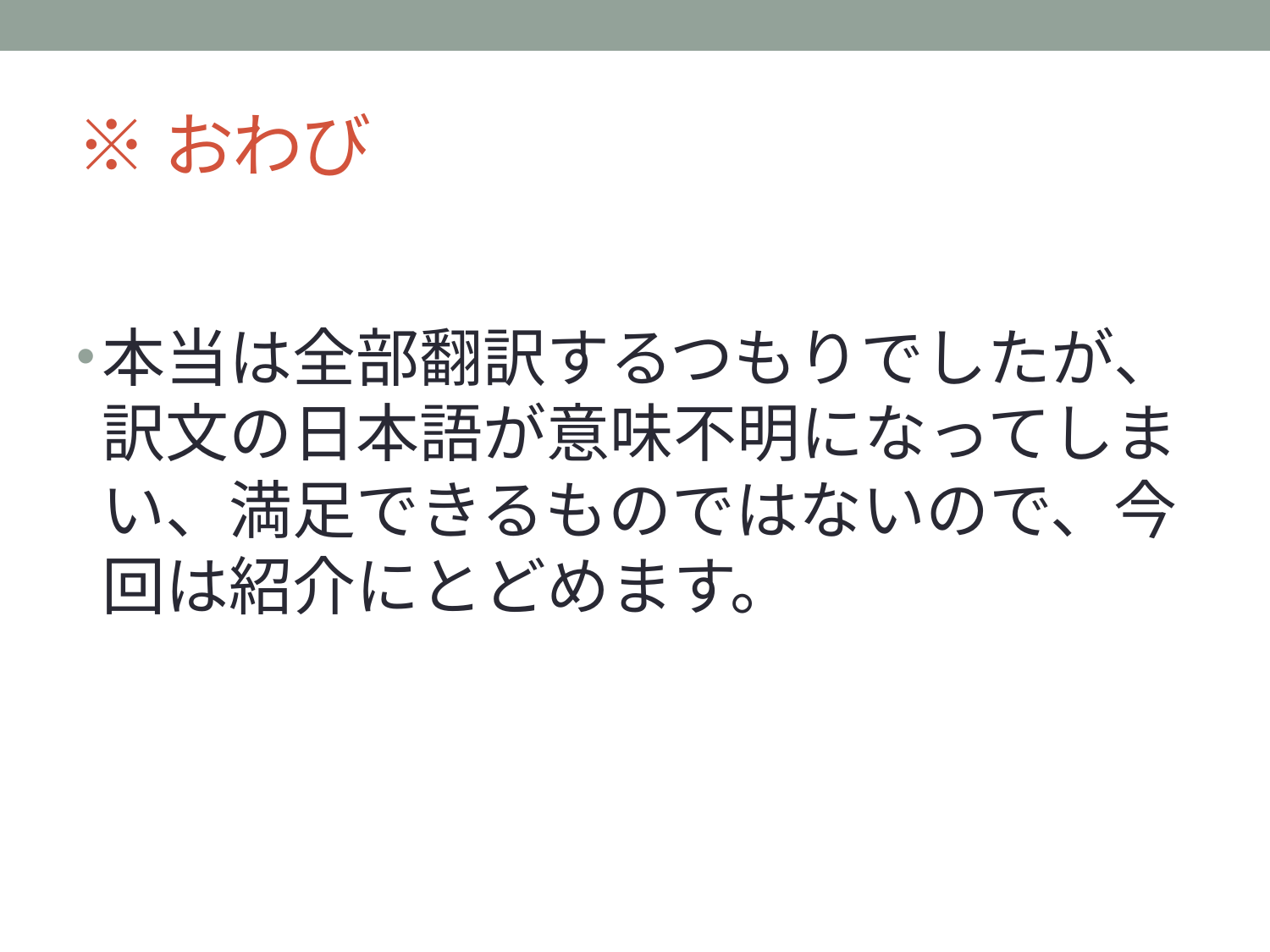

# ※おわび

本当は全部翻訳するつもりでしたが、訳文の日本語が意味不明になってしまい、満足できるものではないので、今回は紹介にとどめます。